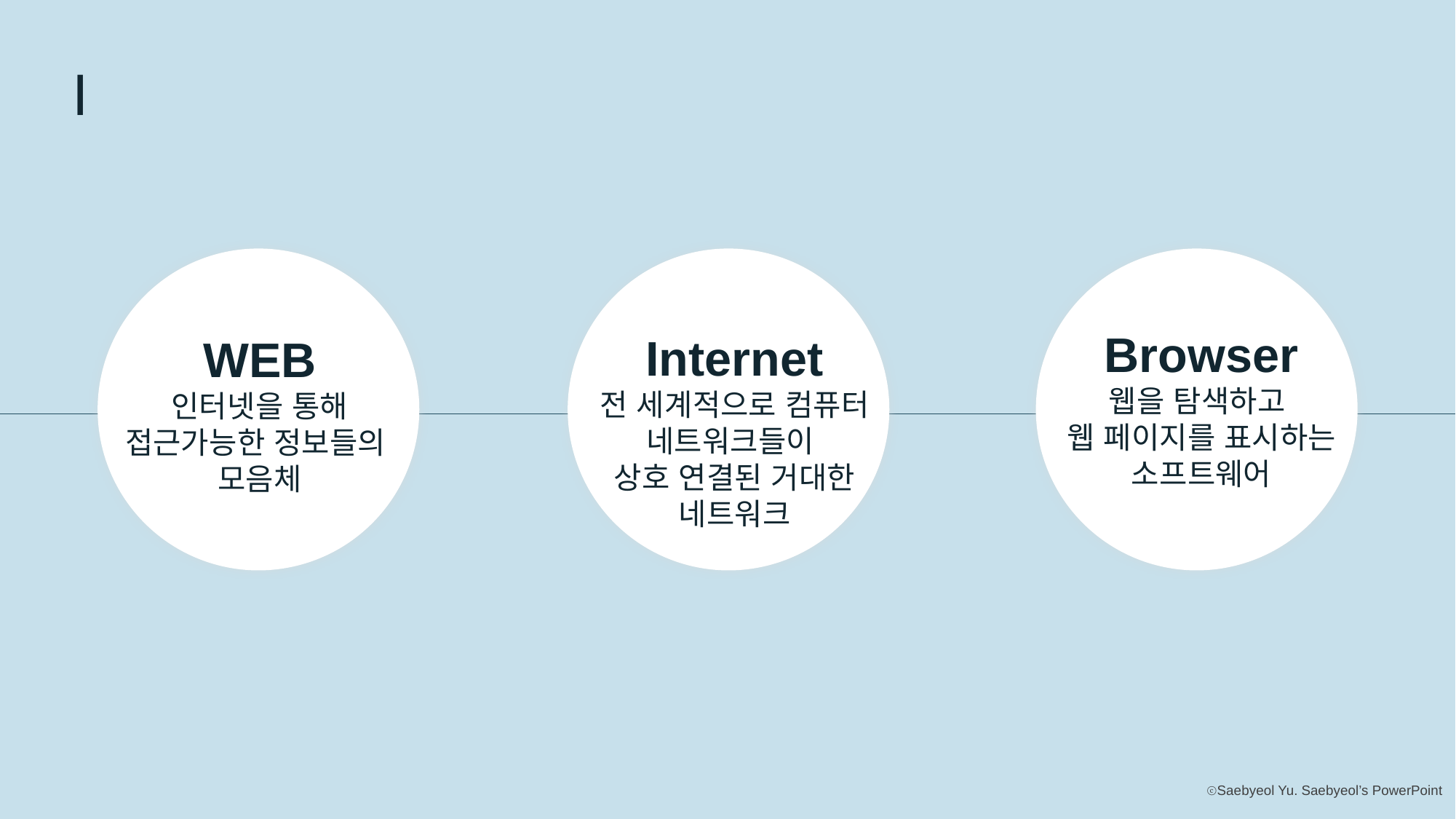

|

Browser
웹을 탐색하고
웹 페이지를 표시하는 소프트웨어
Internet
전 세계적으로 컴퓨터 네트워크들이
상호 연결된 거대한 네트워크
WEB
인터넷을 통해 접근가능한 정보들의
모음체